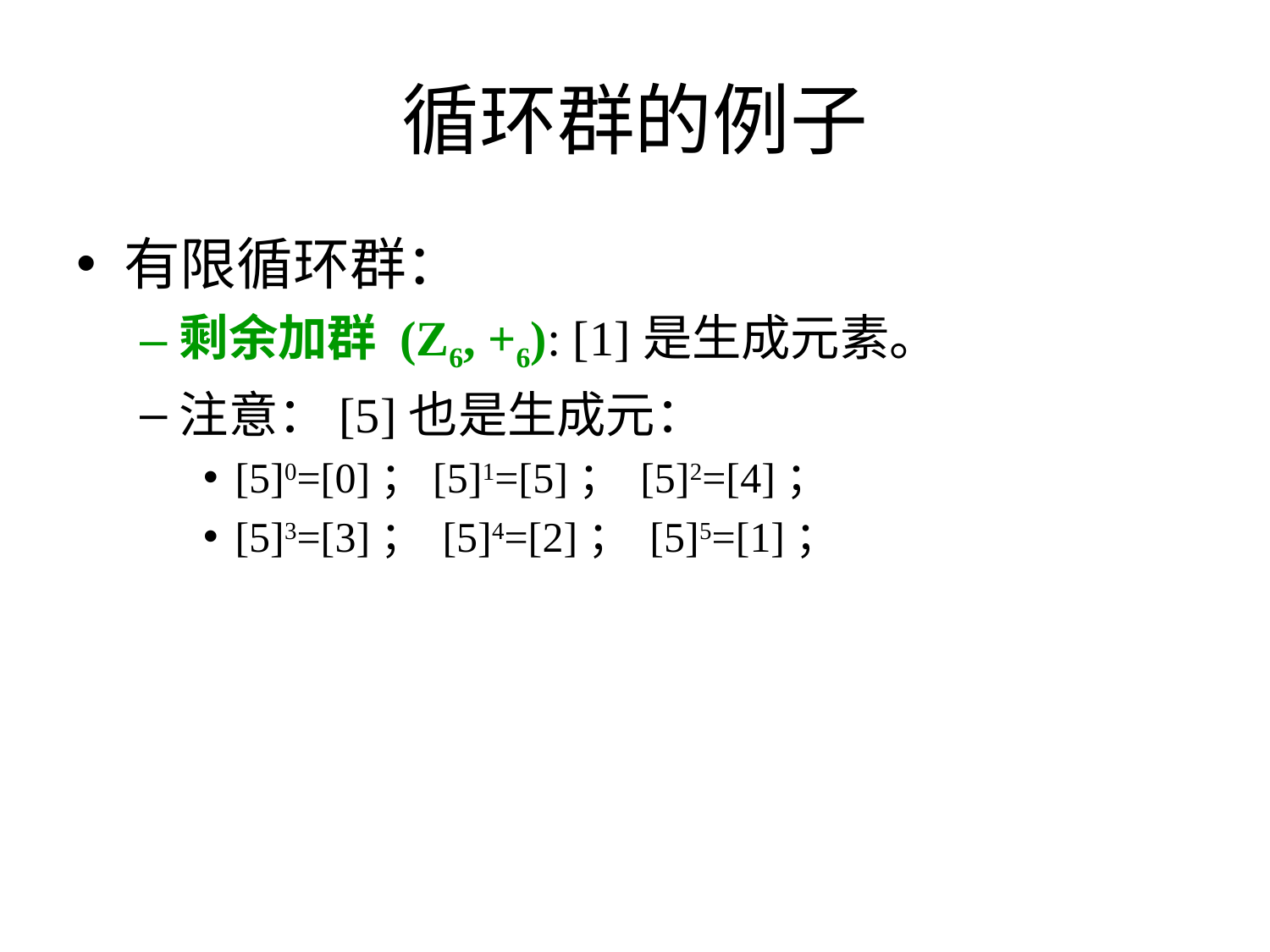

# 循环群的例子
有限循环群：
剩余加群 (Z6, +6): [1]是生成元素。
注意：[5]也是生成元：
[5]0=[0]；[5]1=[5]； [5]2=[4]；
[5]3=[3]； [5]4=[2]； [5]5=[1]；